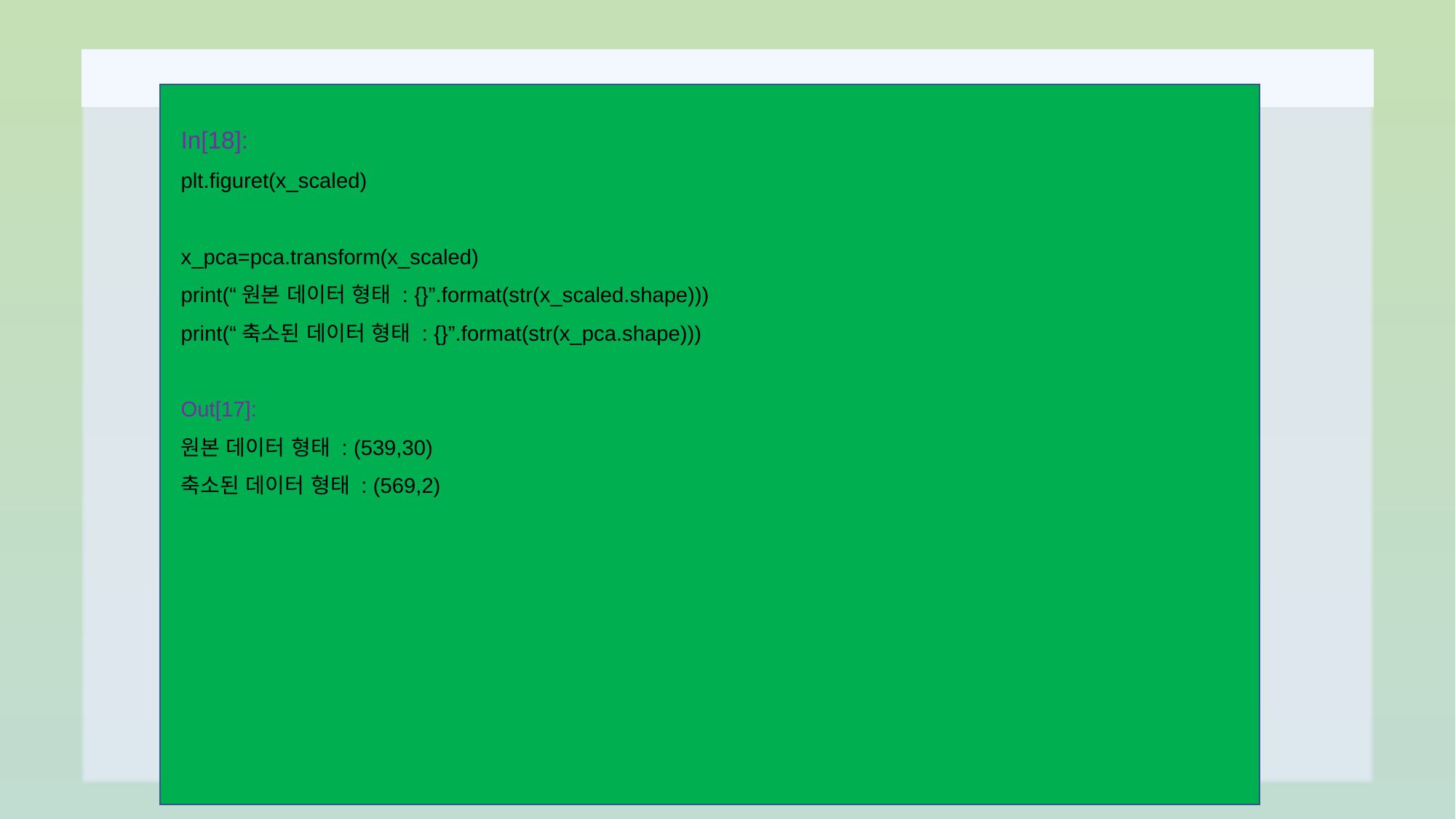

In[18]:
plt.figuret(x_scaled)

x_pca=pca.transform(x_scaled)
print(“원본 데이터 형태 : {}”.format(str(x_scaled.shape)))
print(“축소된 데이터 형태 : {}”.format(str(x_pca.shape)))

Out[17]:
원본 데이터 형태 : (539,30)
축소된 데이터 형태 : (569,2)